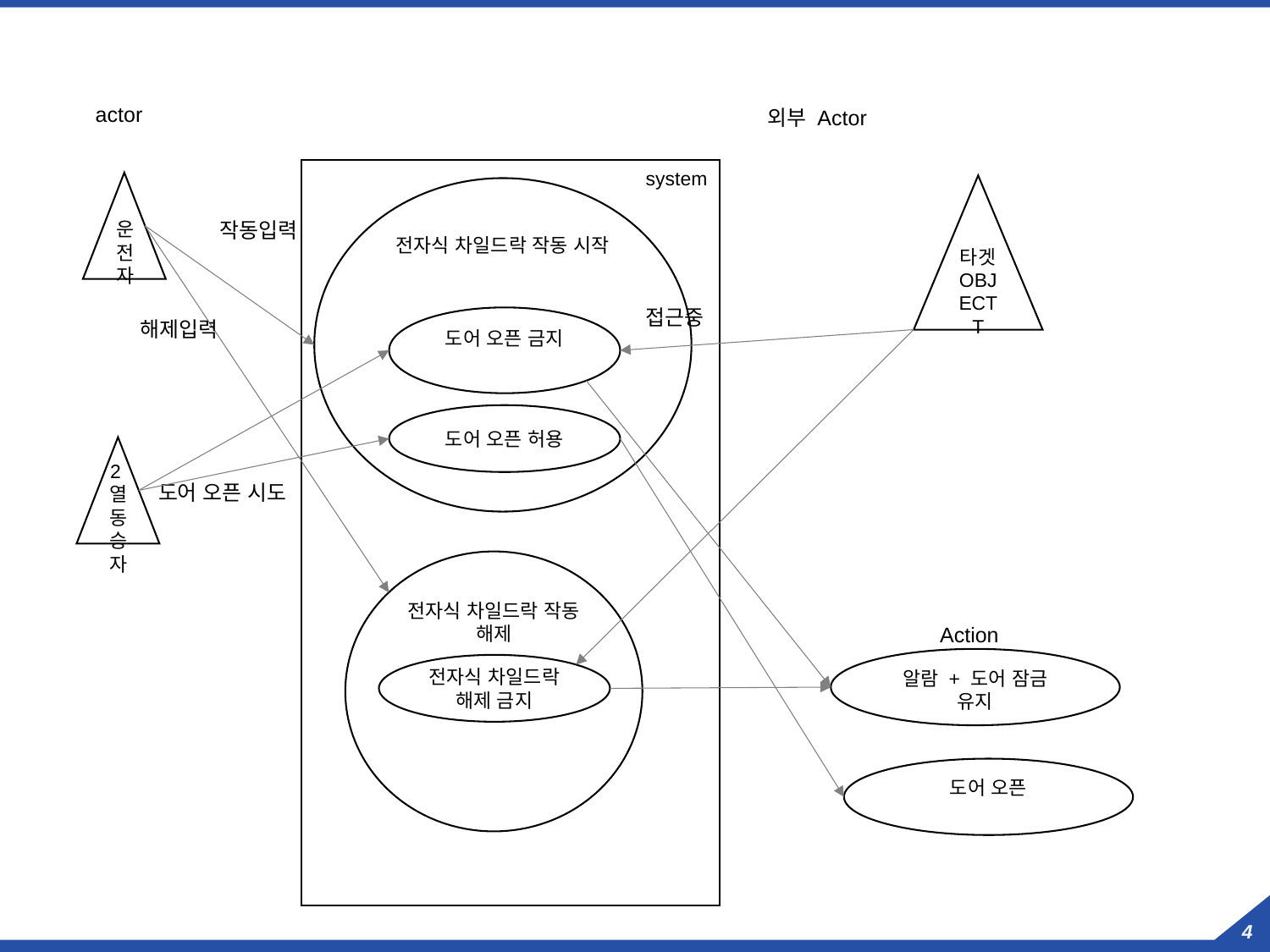

actor
외부 Actor
system
운전자
타겟 OBJECTT
전자식 차일드락 작동 시작
작동입력
접근중
도어 오픈 금지
해제입력
도어 오픈 허용
2열동승자
도어 오픈 시도
전자식 차일드락 작동 해제
Action
알람 + 도어 잠금 유지
전자식 차일드락 해제 금지
도어 오픈